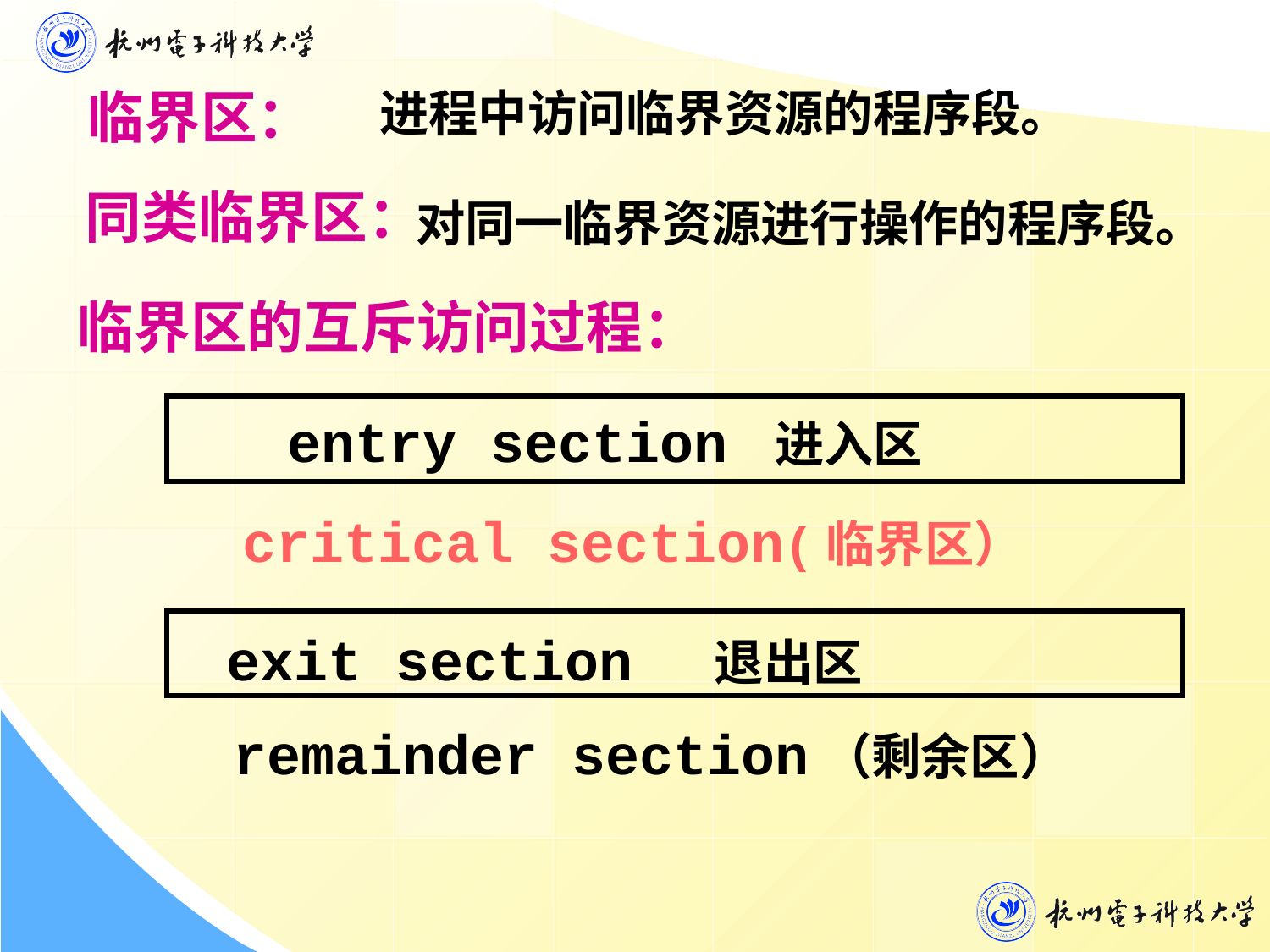

临界区：
进程中访问临界资源的程序段。
同类临界区：
对同一临界资源进行操作的程序段。
临界区的互斥访问过程：

entry section 进入区

critical section(临界区）

exit section  退出区

remainder section（剩余区）